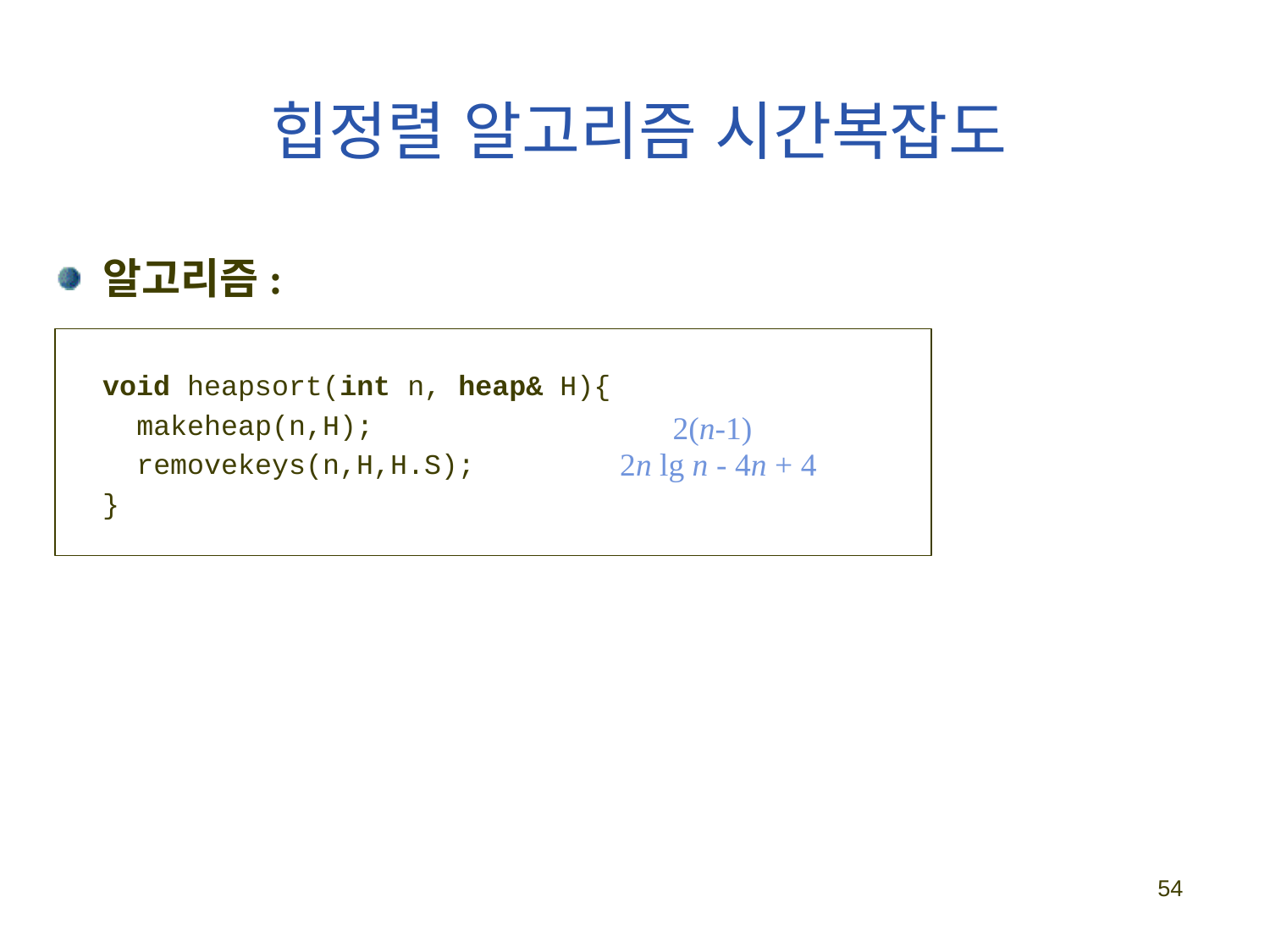

# 힙정렬 알고리즘 시간복잡도

알고리즘:

	void heapsort(int n, heap& H){
	  makeheap(n,H);
	  removekeys(n,H,H.S);
	}

2(n-1)
2n lg n - 4n + 4
54